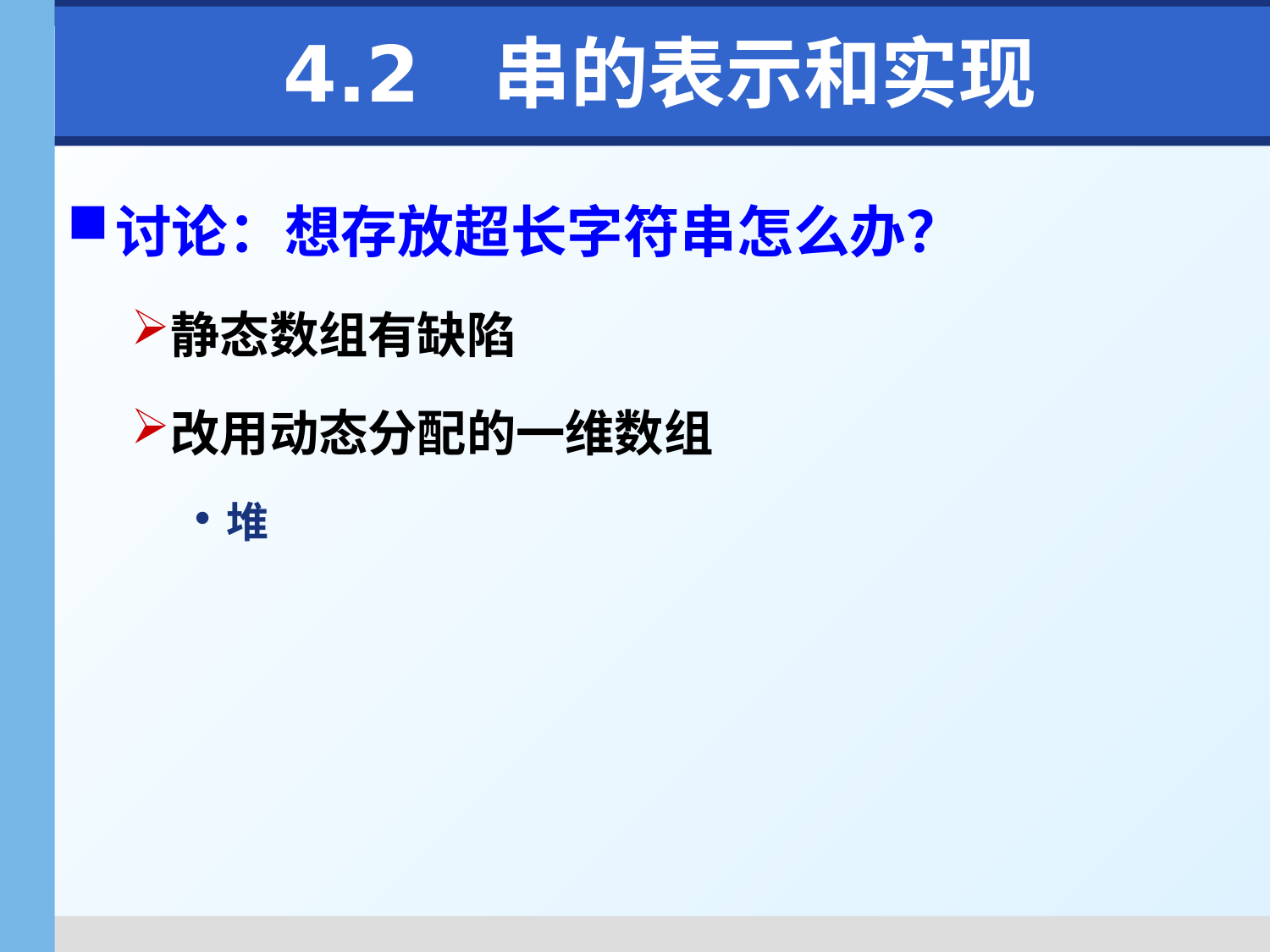

# 4.2  串的表示和实现
讨论：想存放超长字符串怎么办？
静态数组有缺陷
改用动态分配的一维数组
堆